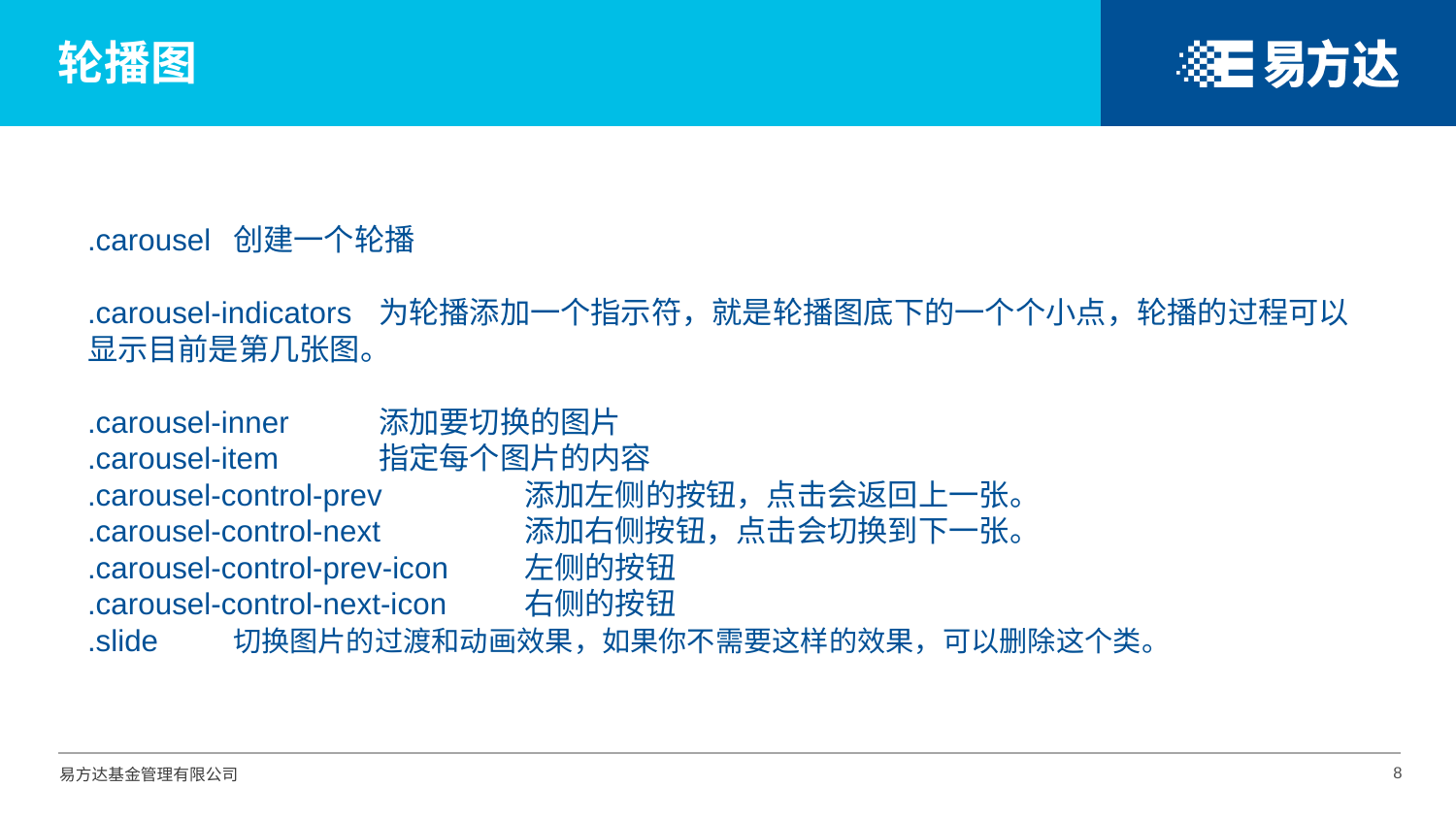

# 轮播图
.carousel	创建一个轮播

.carousel-indicators	为轮播添加一个指示符，就是轮播图底下的一个个小点，轮播的过程可以显示目前是第几张图。

.carousel-inner	添加要切换的图片
.carousel-item	指定每个图片的内容
.carousel-control-prev	添加左侧的按钮，点击会返回上一张。
.carousel-control-next	添加右侧按钮，点击会切换到下一张。
.carousel-control-prev-icon	左侧的按钮
.carousel-control-next-icon	右侧的按钮
.slide	切换图片的过渡和动画效果，如果你不需要这样的效果，可以删除这个类。